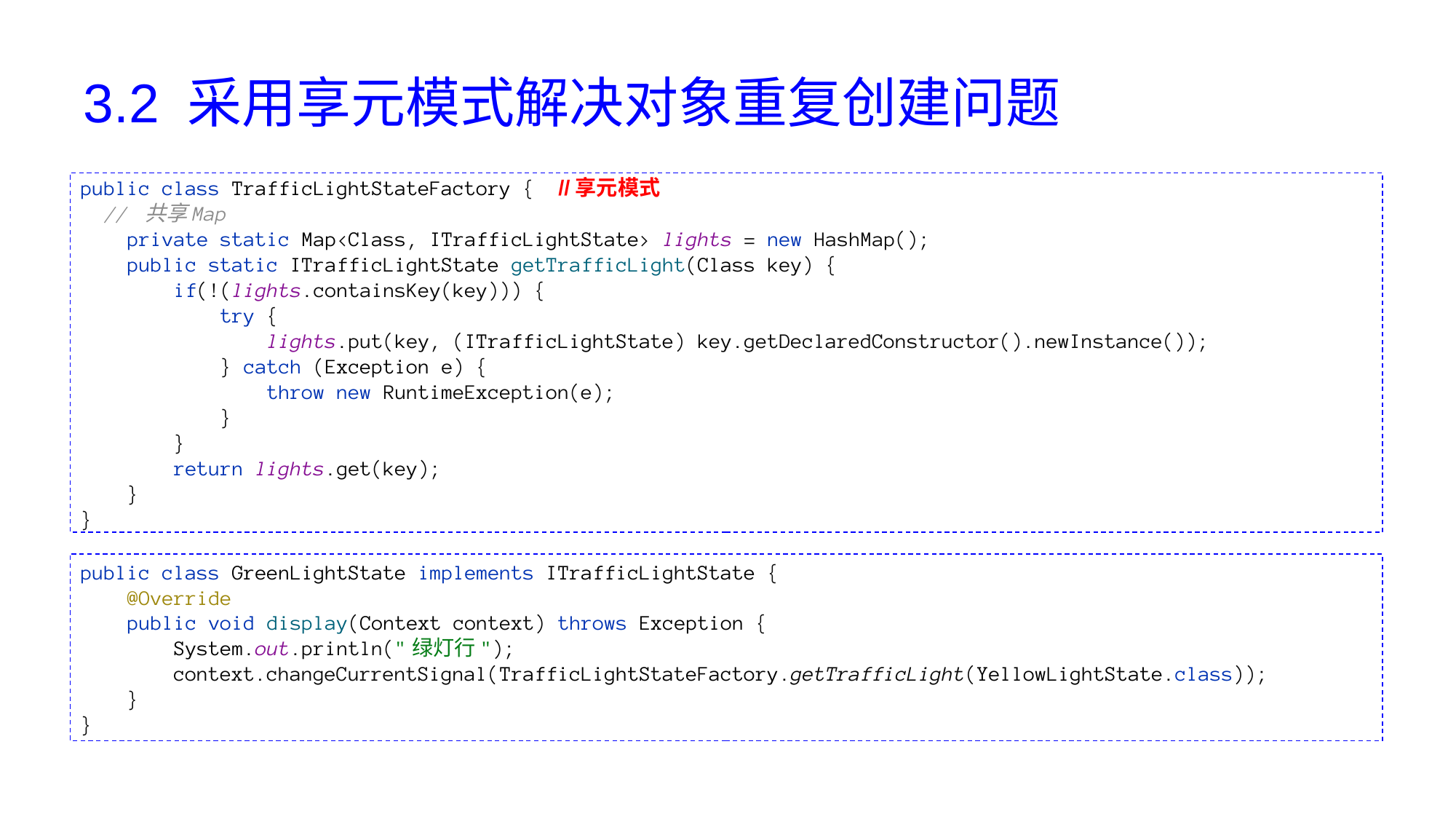

# 3.2 采用享元模式解决对象重复创建问题
public class TrafficLightStateFactory {  //享元模式
    // 共享Map
    private static Map<Class, ITrafficLightState> lights = new HashMap();
    public static ITrafficLightState getTrafficLight(Class key) {
        if(!(lights.containsKey(key))) {
            try {
                lights.put(key, (ITrafficLightState) key.getDeclaredConstructor().newInstance());
            } catch (Exception e) {
                throw new RuntimeException(e);
            }
        }
        return lights.get(key);
    }
}
public class GreenLightState implements ITrafficLightState {
    @Override
    public void display(Context context) throws Exception {
        System.out.println("绿灯行");
        context.changeCurrentSignal(TrafficLightStateFactory.getTrafficLight(YellowLightState.class));
    }
}
32